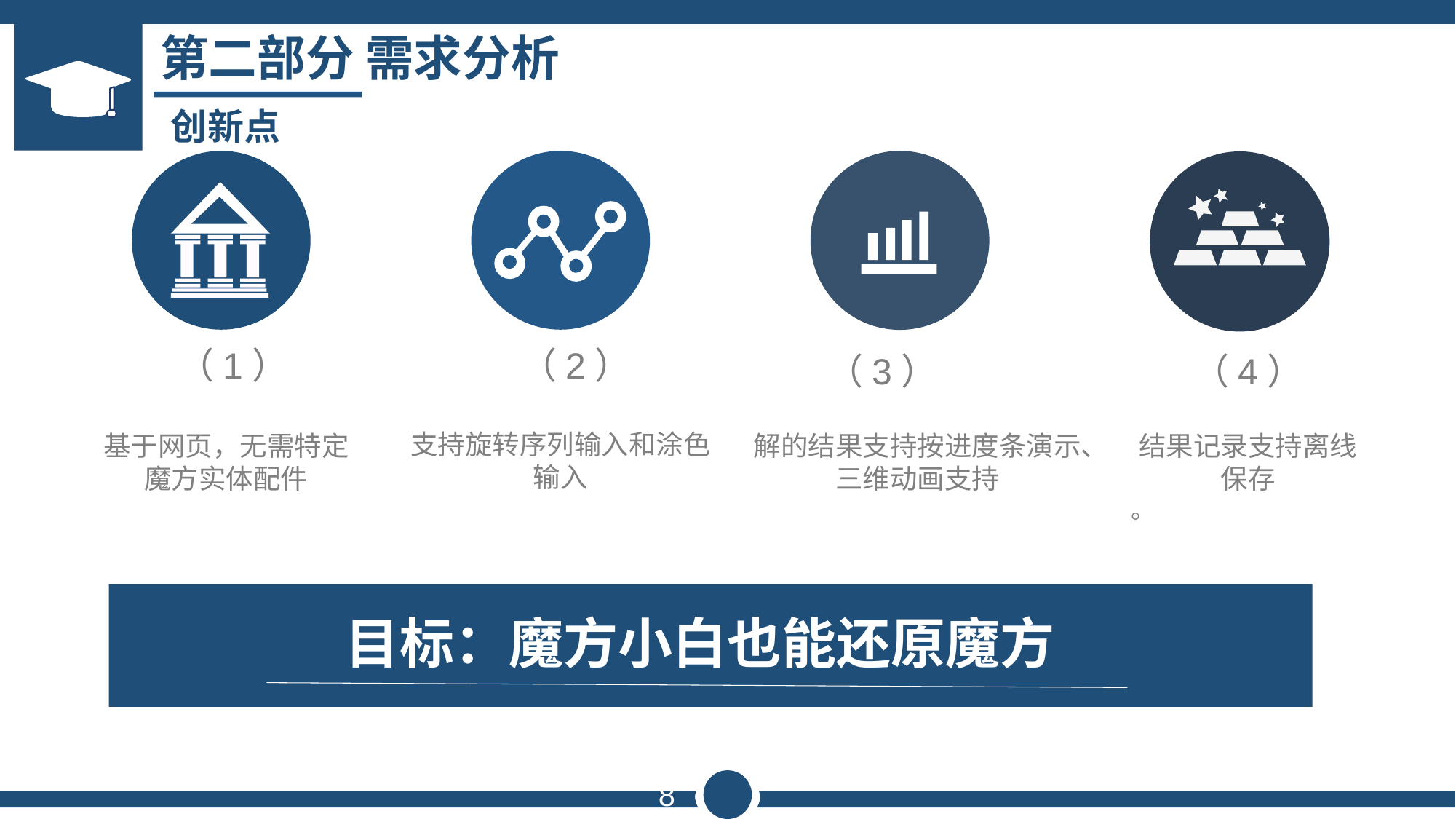

第二部分 需求分析

创新点

（1）
（2）
（4）
（3）

基于网页，无需特定魔方实体配件

支持旋转序列输入和涂色输入
解的结果支持按进度条演示、三维动画支持
结果记录支持离线保存
。

目标：魔方小白也能还原魔方

 8